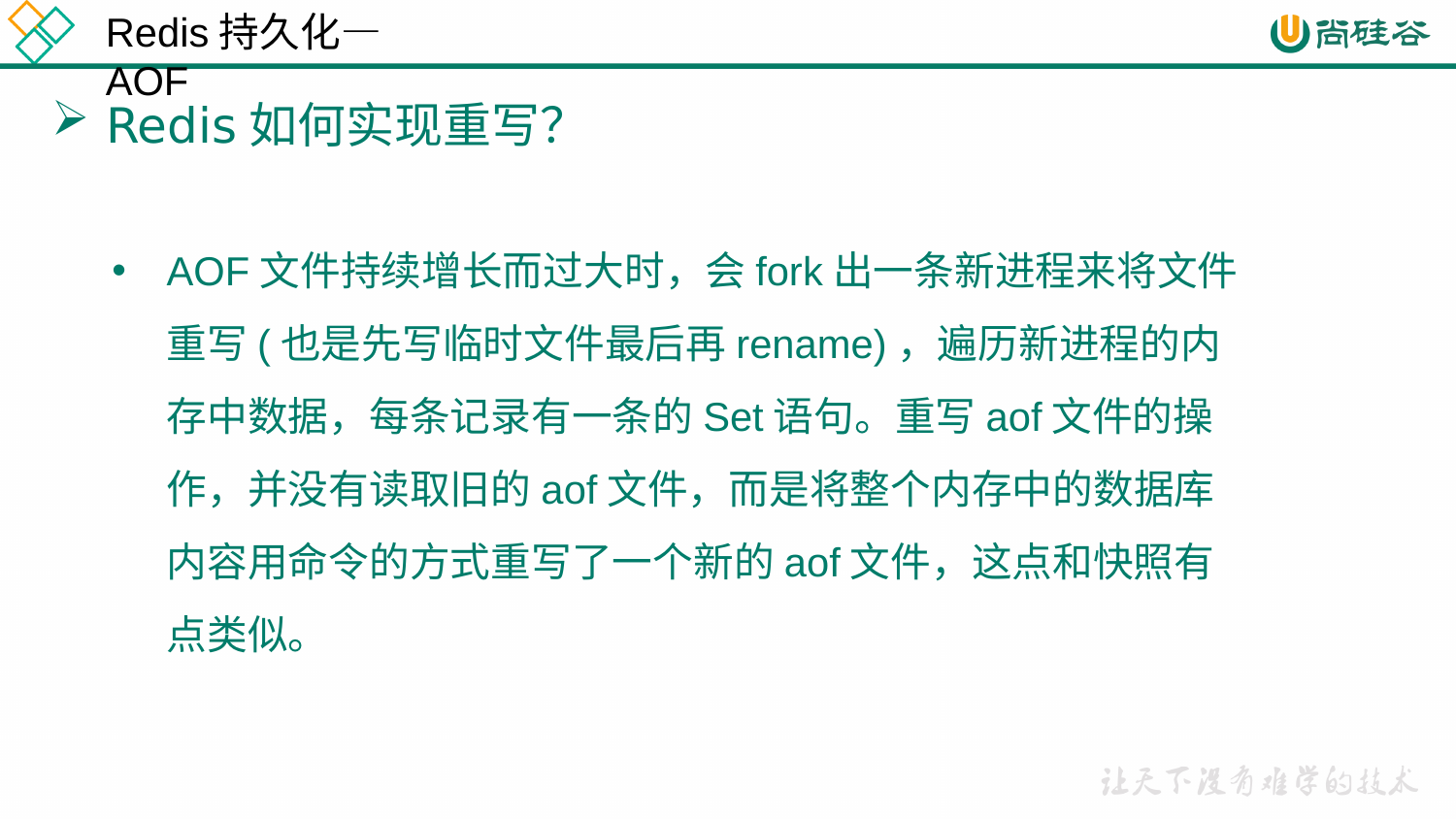

Redis持久化—AOF
Redis如何实现重写？
AOF文件持续增长而过大时，会fork出一条新进程来将文件重写(也是先写临时文件最后再rename)，遍历新进程的内存中数据，每条记录有一条的Set语句。重写aof文件的操作，并没有读取旧的aof文件，而是将整个内存中的数据库内容用命令的方式重写了一个新的aof文件，这点和快照有点类似。